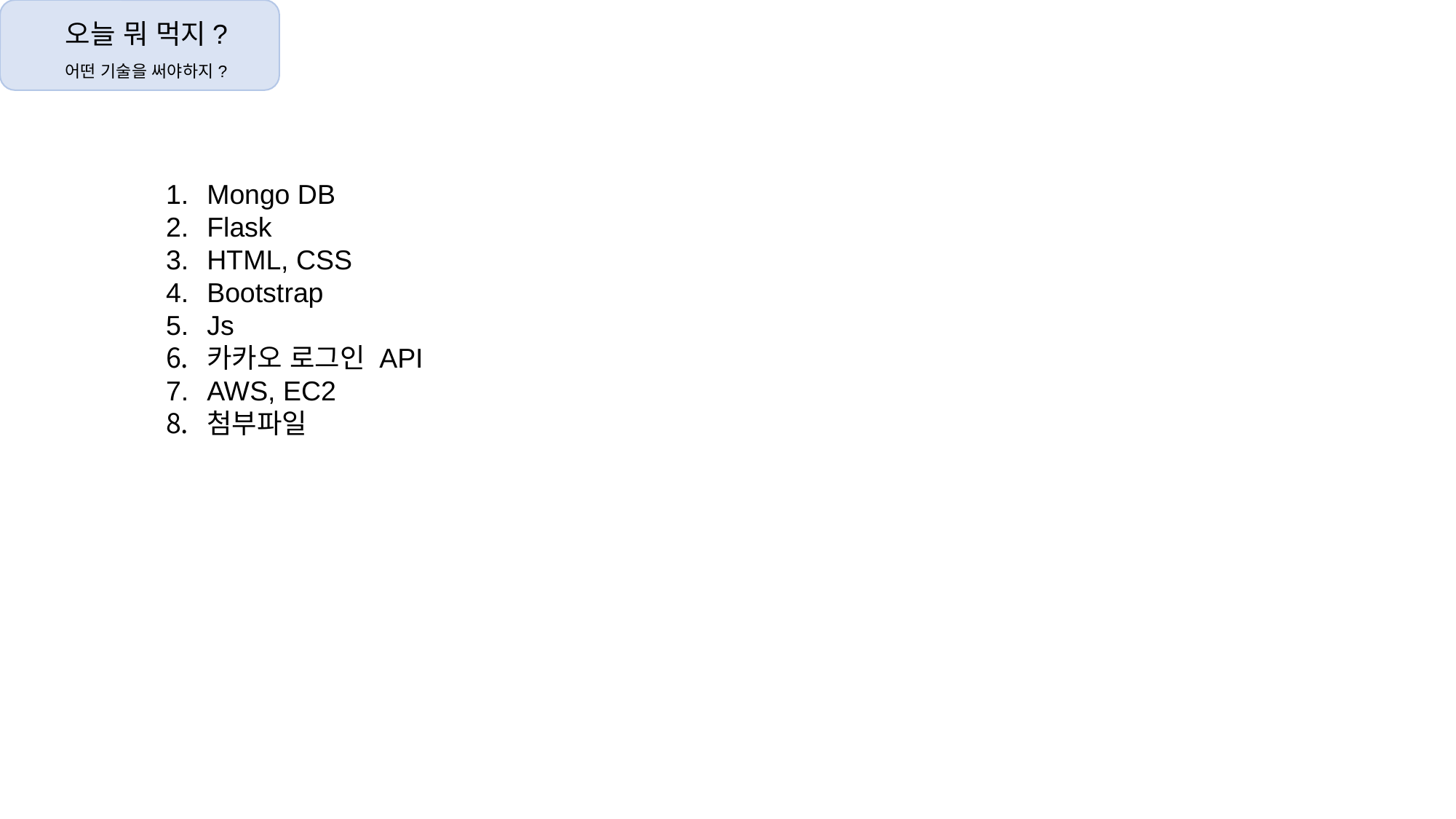

오늘 뭐 먹지?
어떤 기술을 써야하지?
Mongo DB
Flask
HTML, CSS
Bootstrap
Js
카카오 로그인 API
AWS, EC2
첨부파일